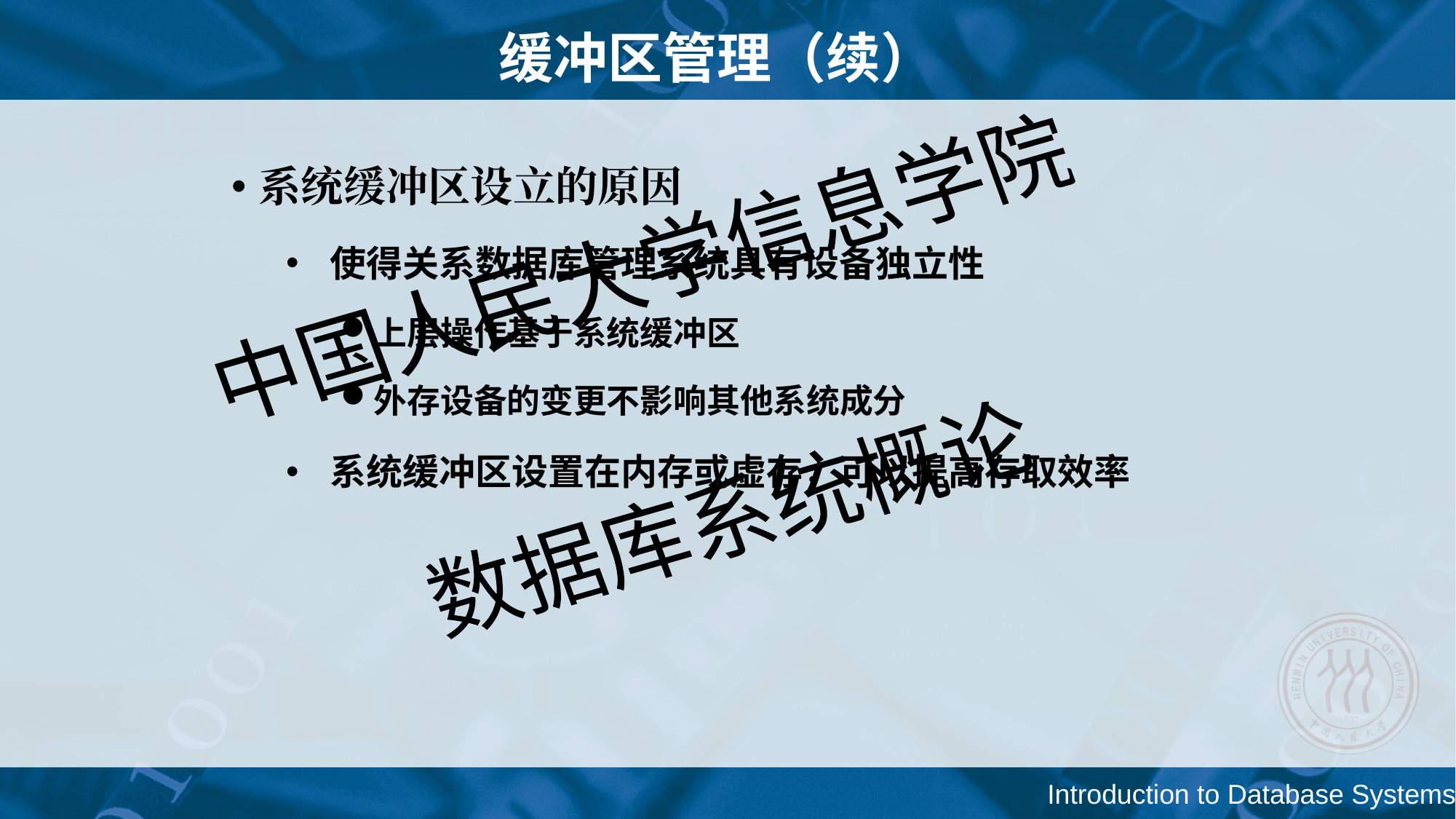

缓冲区管理（续）
系统缓冲区设立的原因
 使得关系数据库管理系统具有设备独立性
上层操作基于系统缓冲区
外存设备的变更不影响其他系统成分
 系统缓冲区设置在内存或虚存，可以提高存取效率